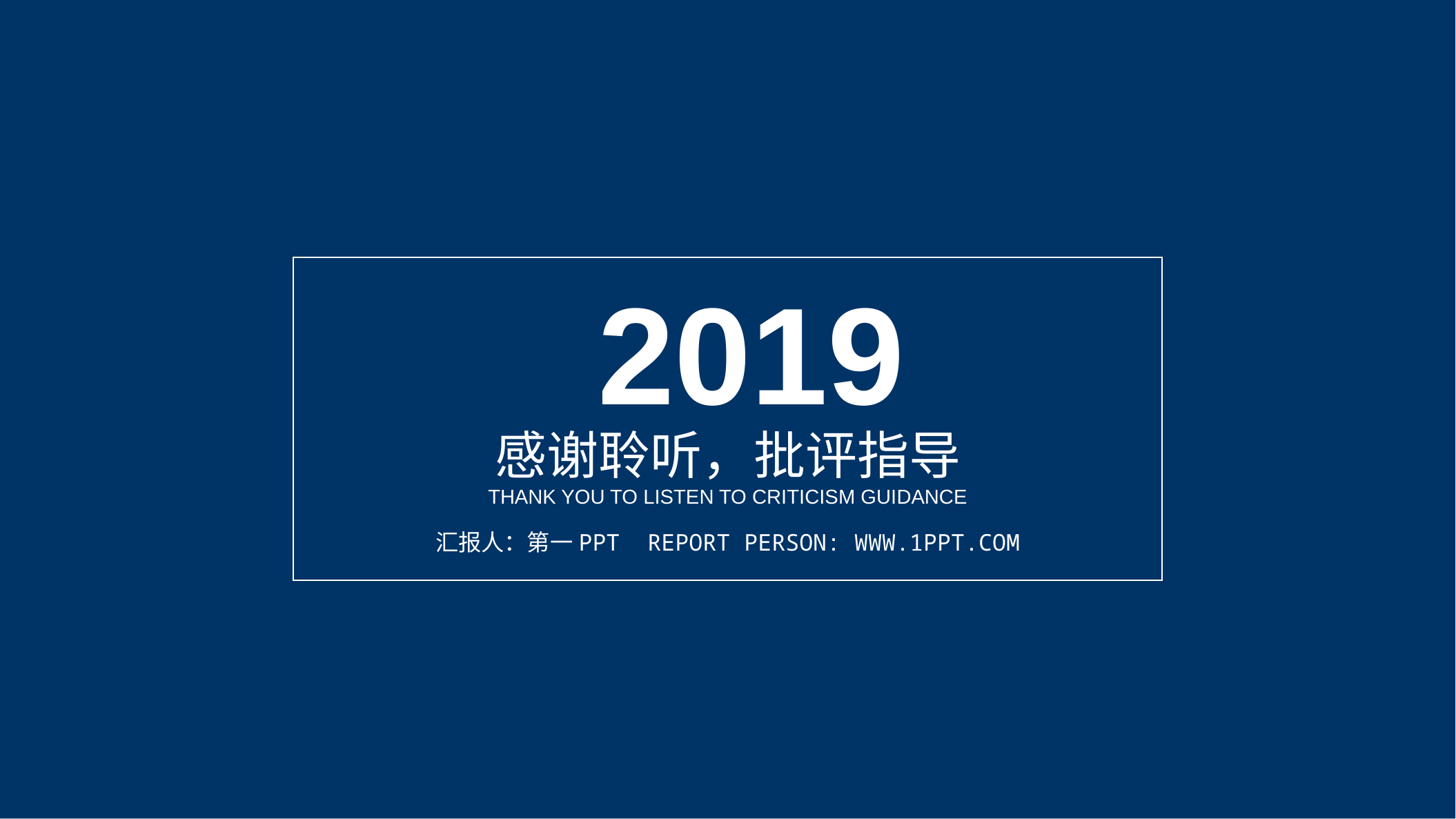

2019
感谢聆听，批评指导
THANK YOU TO LISTEN TO CRITICISM GUIDANCE
汇报人：第一PPT  REPORT PERSON: WWW.1PPT.COM